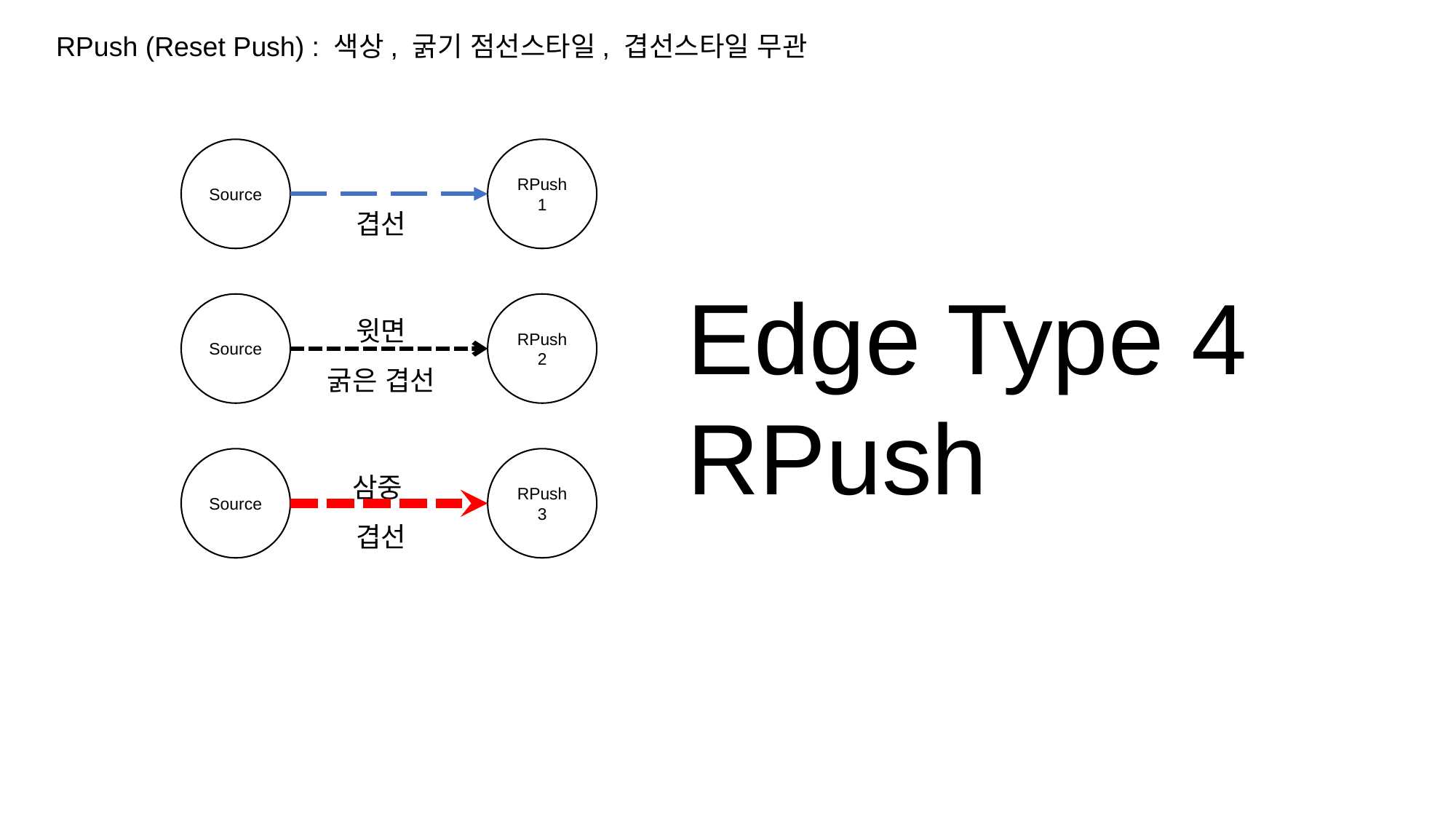

RPush (Reset Push) : 색상, 굵기 점선스타일, 겹선스타일 무관
Source
RPush1
겹선
Edge Type 4
RPush
윗면
굵은 겹선
Source
RPush2
삼중
겹선
Source
RPush3